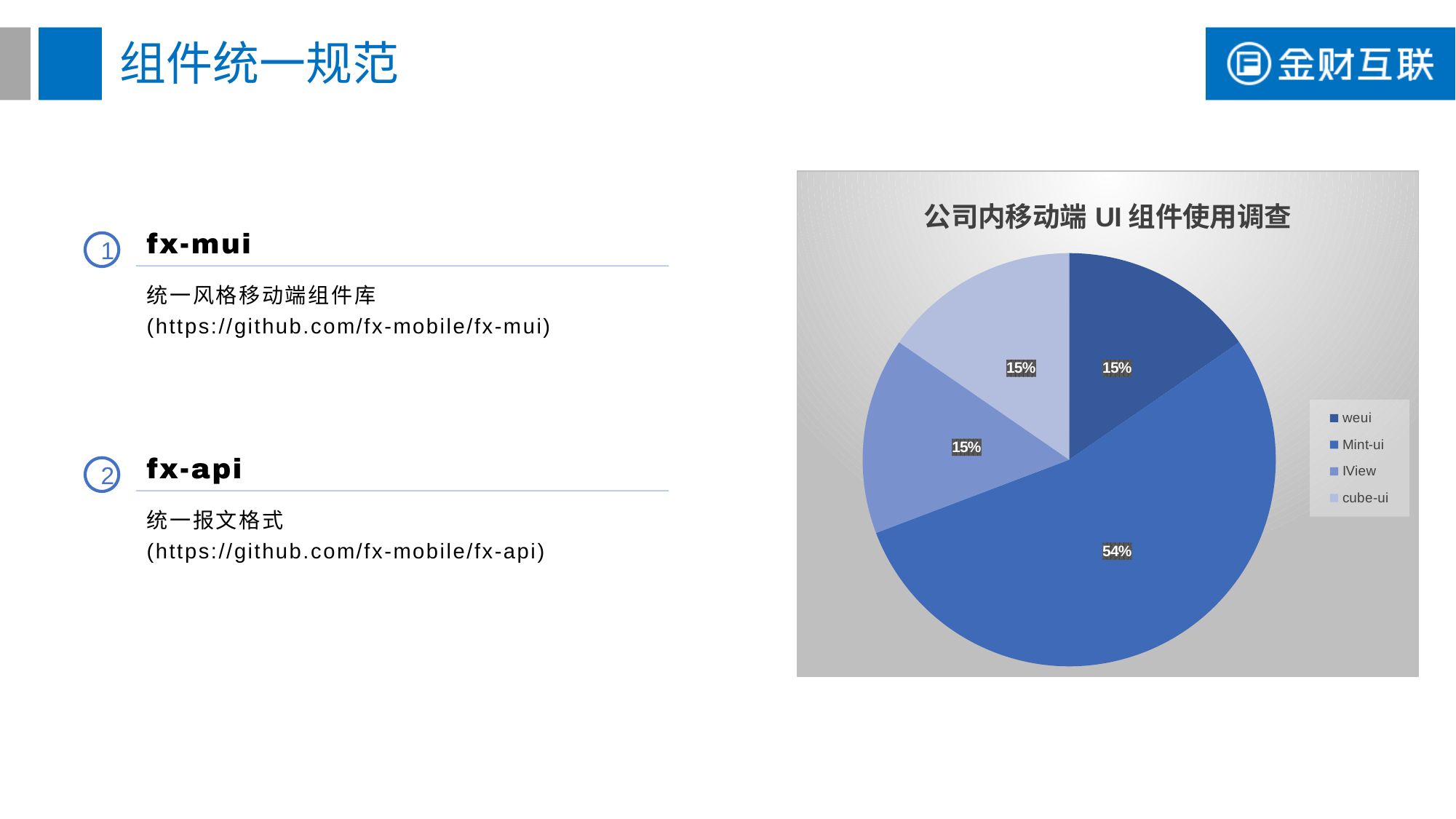

# 组件统一规范

### Chart: 公司内移动端UI组件使用调查

| Category |  |
|---|---|
| weui | 2.0 |
| Mint-ui | 7.0 |
| IView | 2.0 |
| cube-ui | 2.0 |
fx-mui
1
统一风格移动端组件库
(https://github.com/fx-mobile/fx-mui)
fx-api
2
统一报文格式
(https://github.com/fx-mobile/fx-api)